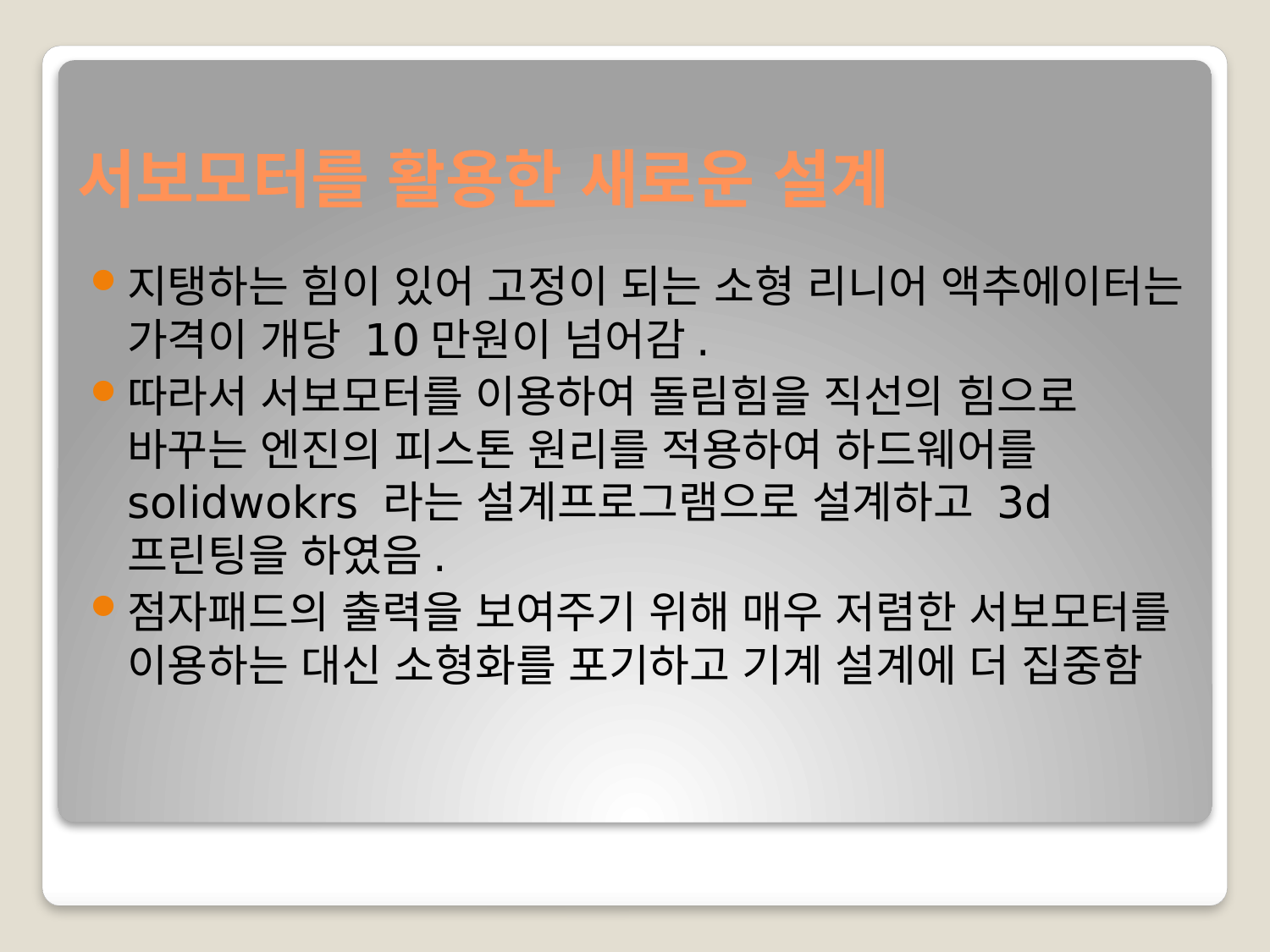

# 서보모터를 활용한 새로운 설계
지탱하는 힘이 있어 고정이 되는 소형 리니어 액추에이터는 가격이 개당 10만원이 넘어감.
따라서 서보모터를 이용하여 돌림힘을 직선의 힘으로 바꾸는 엔진의 피스톤 원리를 적용하여 하드웨어를 solidwokrs 라는 설계프로그램으로 설계하고 3d 프린팅을 하였음.
점자패드의 출력을 보여주기 위해 매우 저렴한 서보모터를 이용하는 대신 소형화를 포기하고 기계 설계에 더 집중함